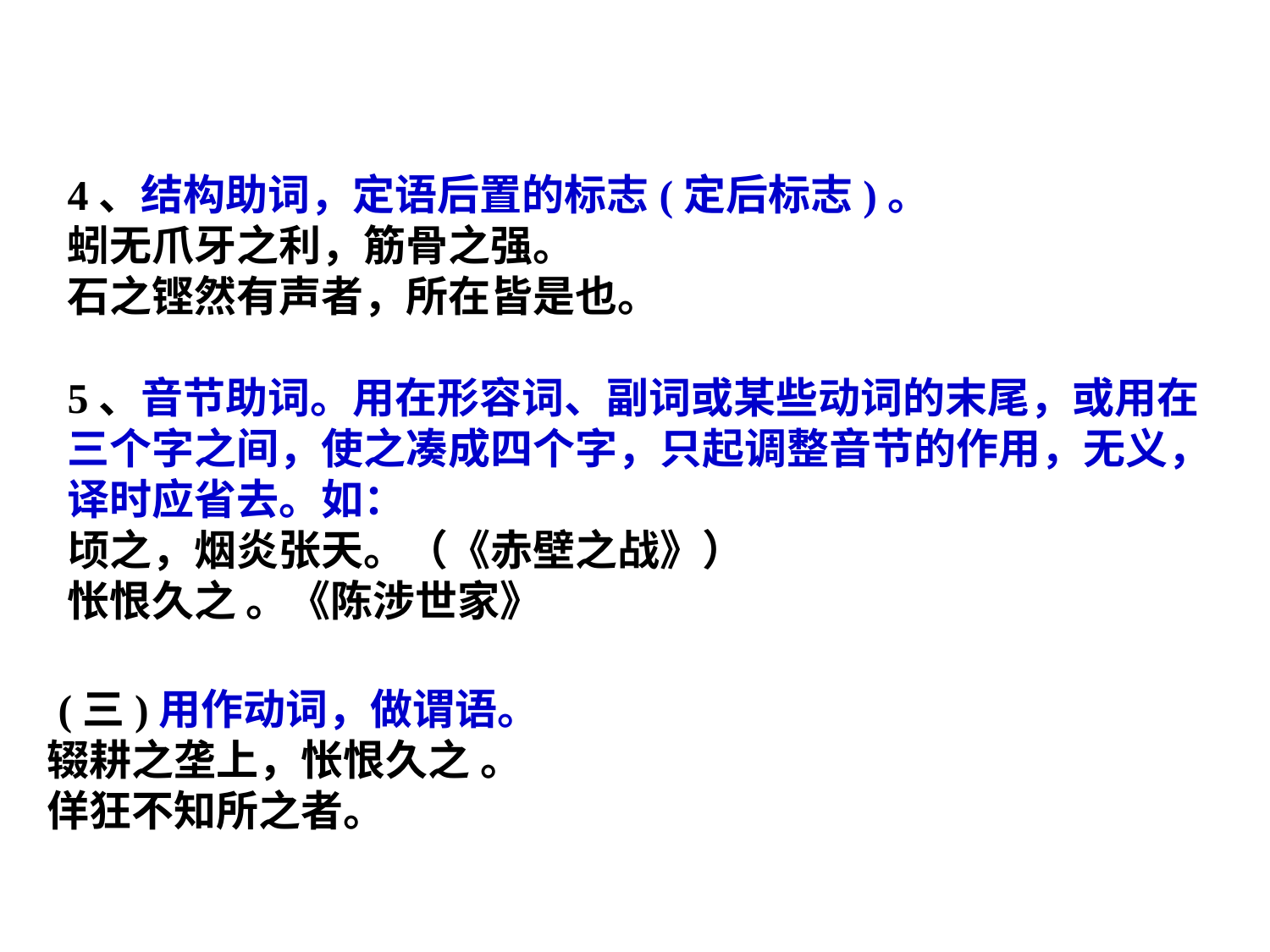

4、结构助词，定语后置的标志(定后标志)。
蚓无爪牙之利，筋骨之强。
石之铿然有声者，所在皆是也。

5、音节助词。用在形容词、副词或某些动词的末尾，或用在三个字之间，使之凑成四个字，只起调整音节的作用，无义，译时应省去。如：
顷之，烟炎张天。（《赤壁之战》）
怅恨久之 。《陈涉世家》
 (三)用作动词，做谓语。
辍耕之垄上，怅恨久之 。
佯狂不知所之者。